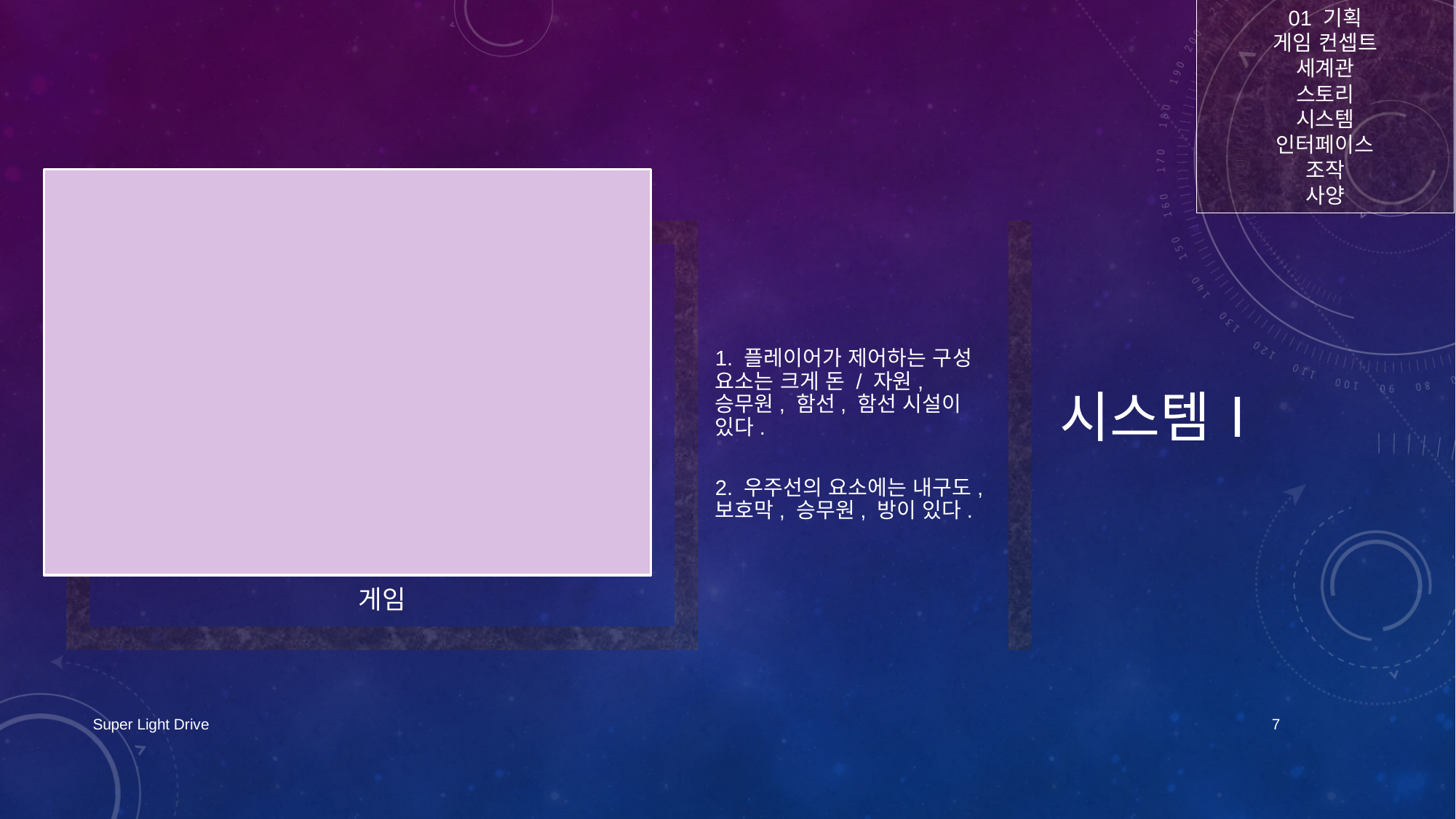

01 기획
게임 컨셉트
세계관
스토리
시스템
인터페이스
조작
사양
# 시스템Ⅰ

게임
1. 플레이어가 제어하는 구성 요소는 크게 돈 / 자원, 승무원, 함선, 함선 시설이 있다.

2. 우주선의 요소에는 내구도,  보호막, 승무원, 방이 있다.
Super Light Drive
7